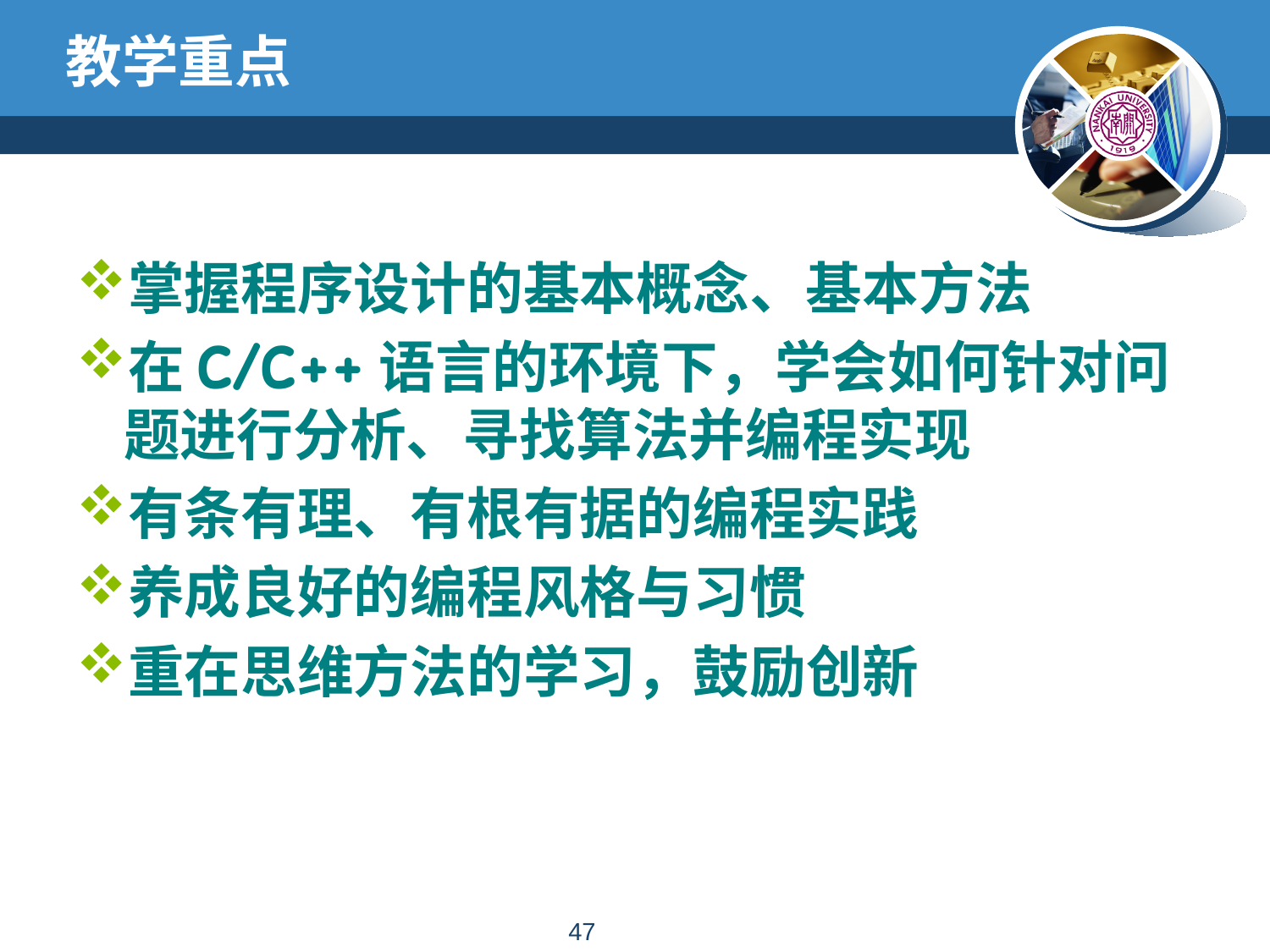

# 教学重点
掌握程序设计的基本概念、基本方法
在C/C++语言的环境下，学会如何针对问题进行分析、寻找算法并编程实现
有条有理、有根有据的编程实践
养成良好的编程风格与习惯
重在思维方法的学习，鼓励创新
47